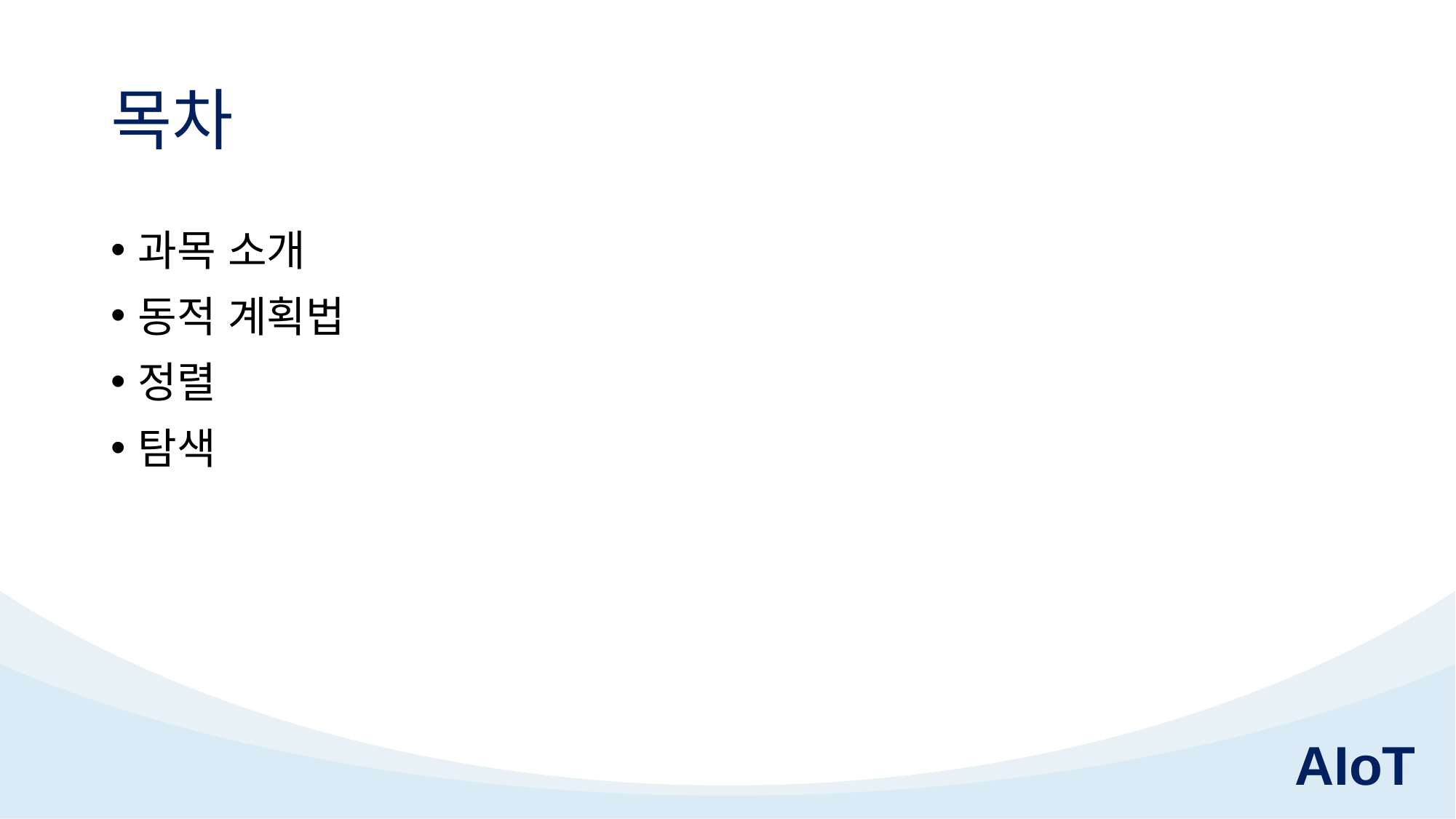

# 목차
과목 소개
동적 계획법
정렬
탐색